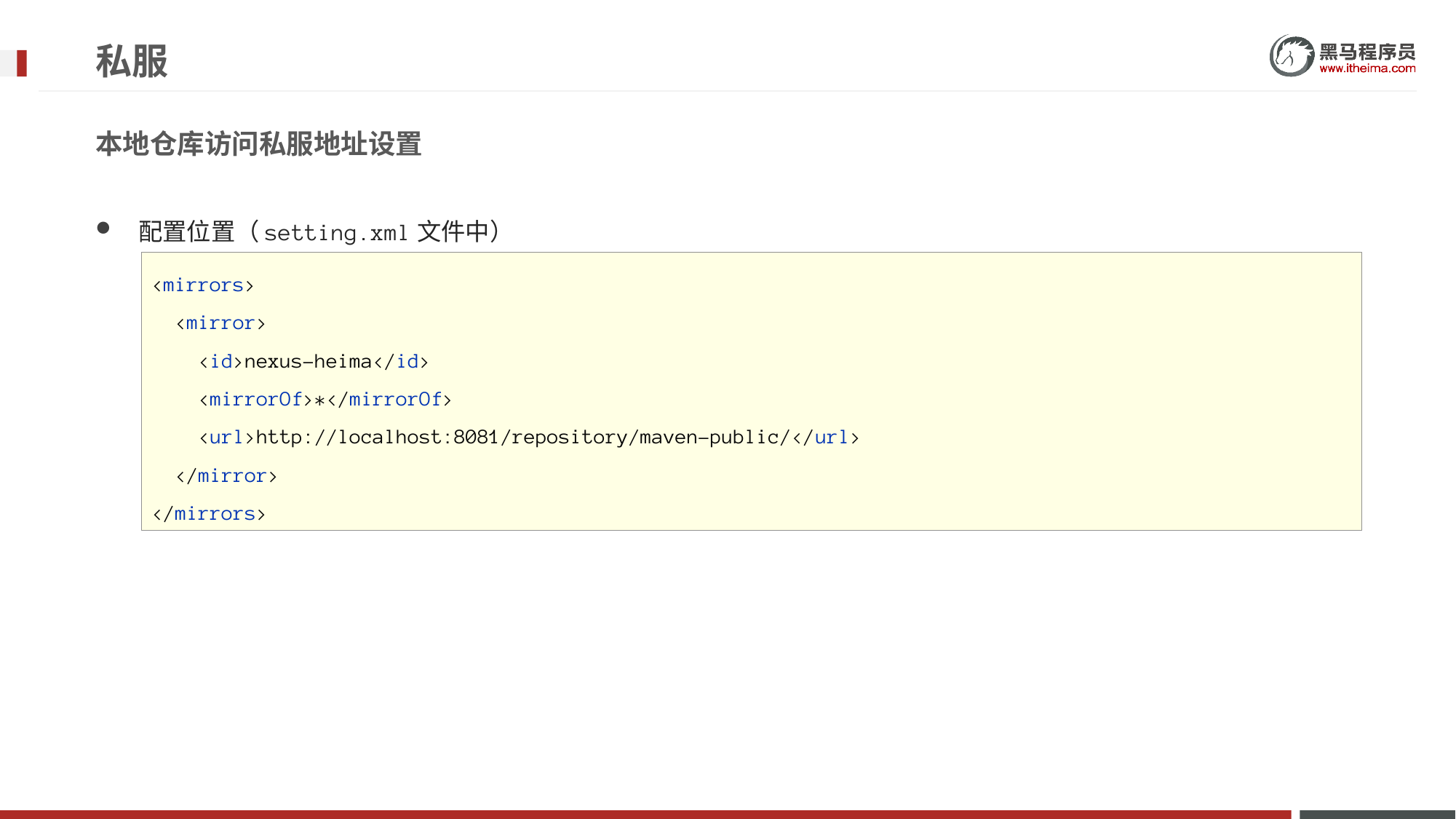

# 私服
本地仓库访问私服地址设置
配置位置（setting.xml文件中）

<mirrors>
  <mirror>
    <id>nexus-heima</id>
    <mirrorOf>*</mirrorOf>
    <url>http://localhost:8081/repository/maven-public/</url>
  </mirror>
</mirrors>